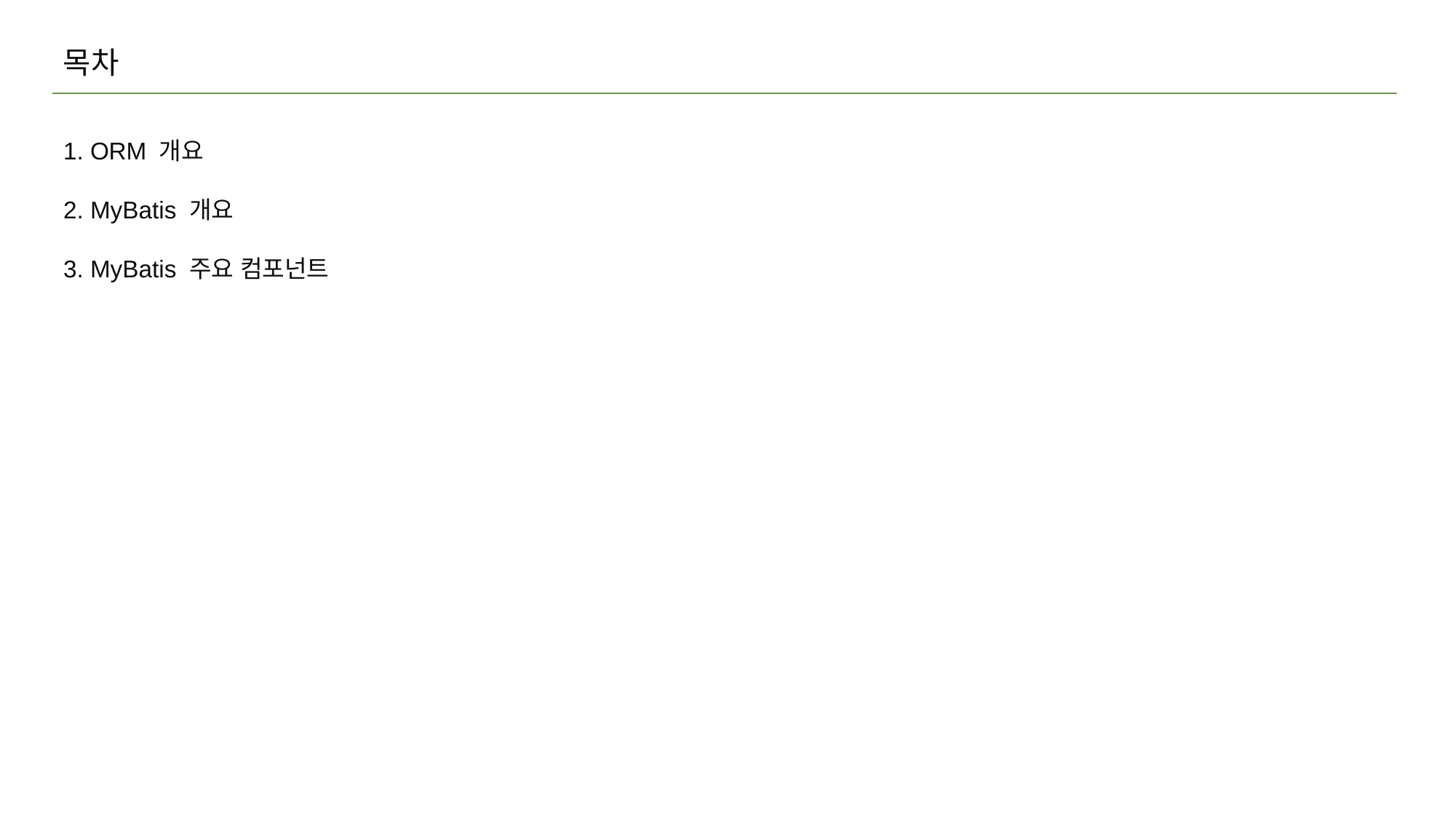

# 목차
1. ORM 개요
2. MyBatis 개요
3. MyBatis 주요 컴포넌트